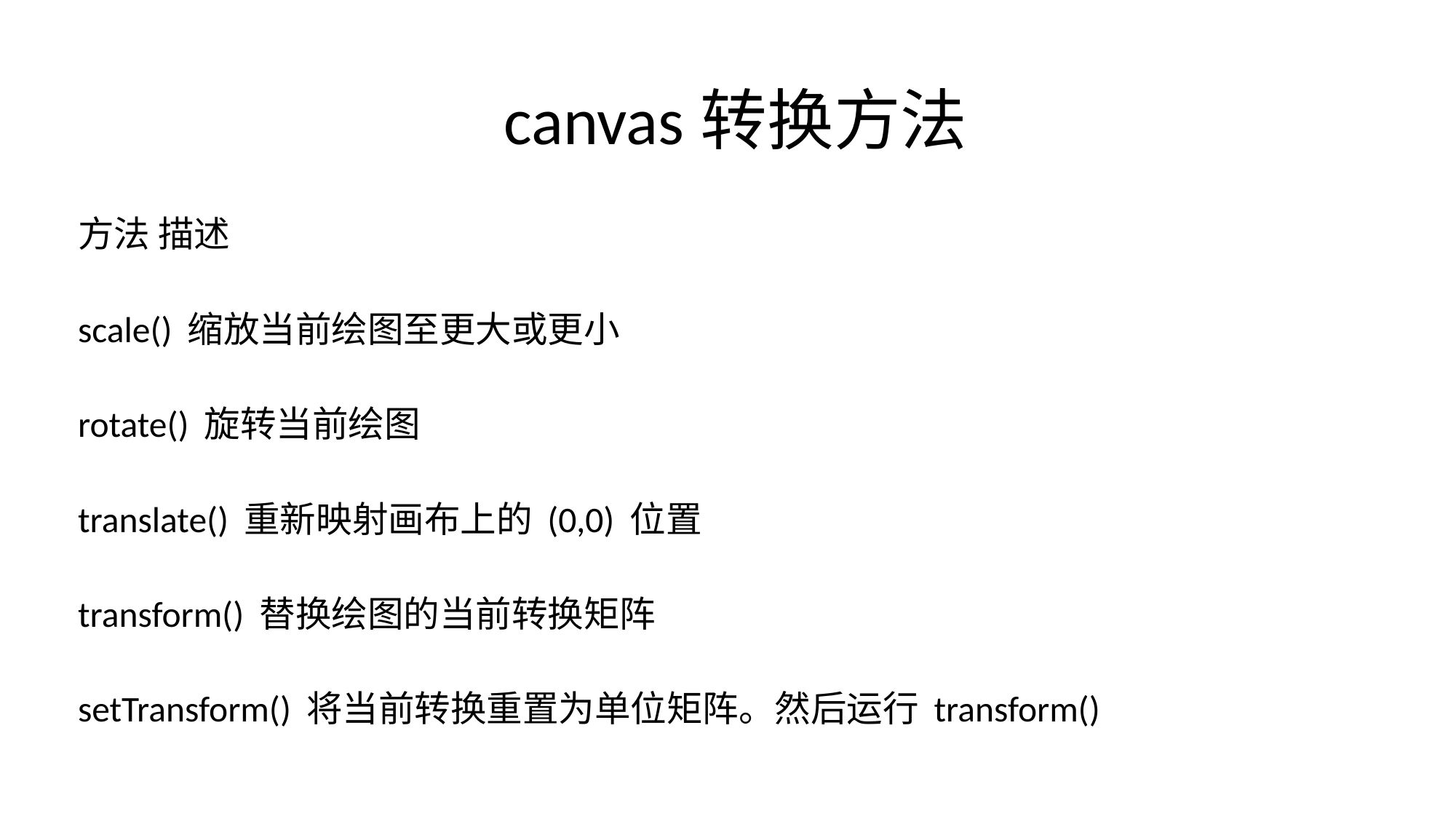

# canvas转换方法

方法 描述

scale() 缩放当前绘图至更大或更小

rotate() 旋转当前绘图

translate() 重新映射画布上的 (0,0) 位置

transform() 替换绘图的当前转换矩阵

setTransform() 将当前转换重置为单位矩阵。然后运行 transform()